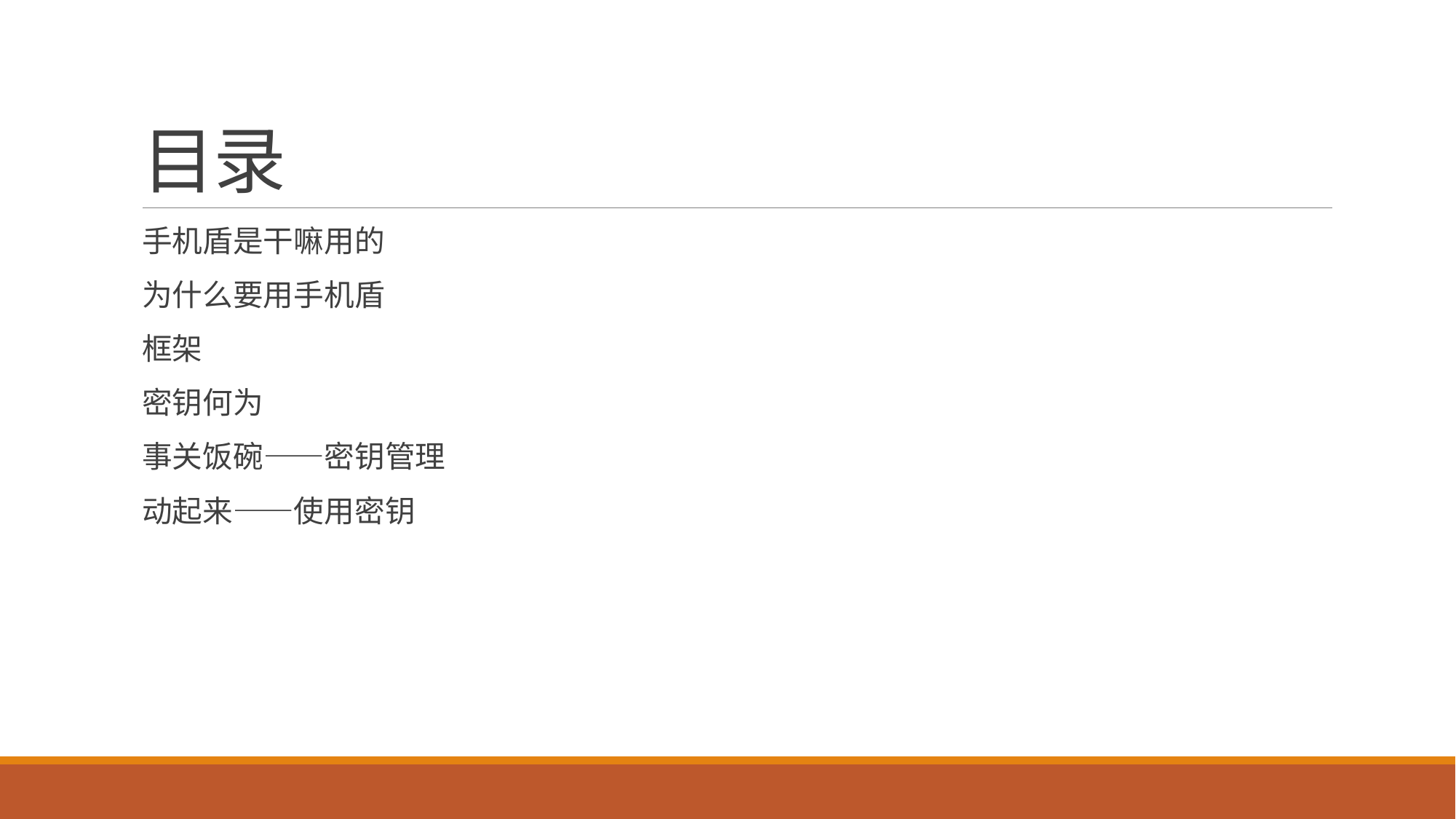

# 目录
手机盾是干嘛用的
为什么要用手机盾
框架
密钥何为
事关饭碗——密钥管理
动起来——使用密钥